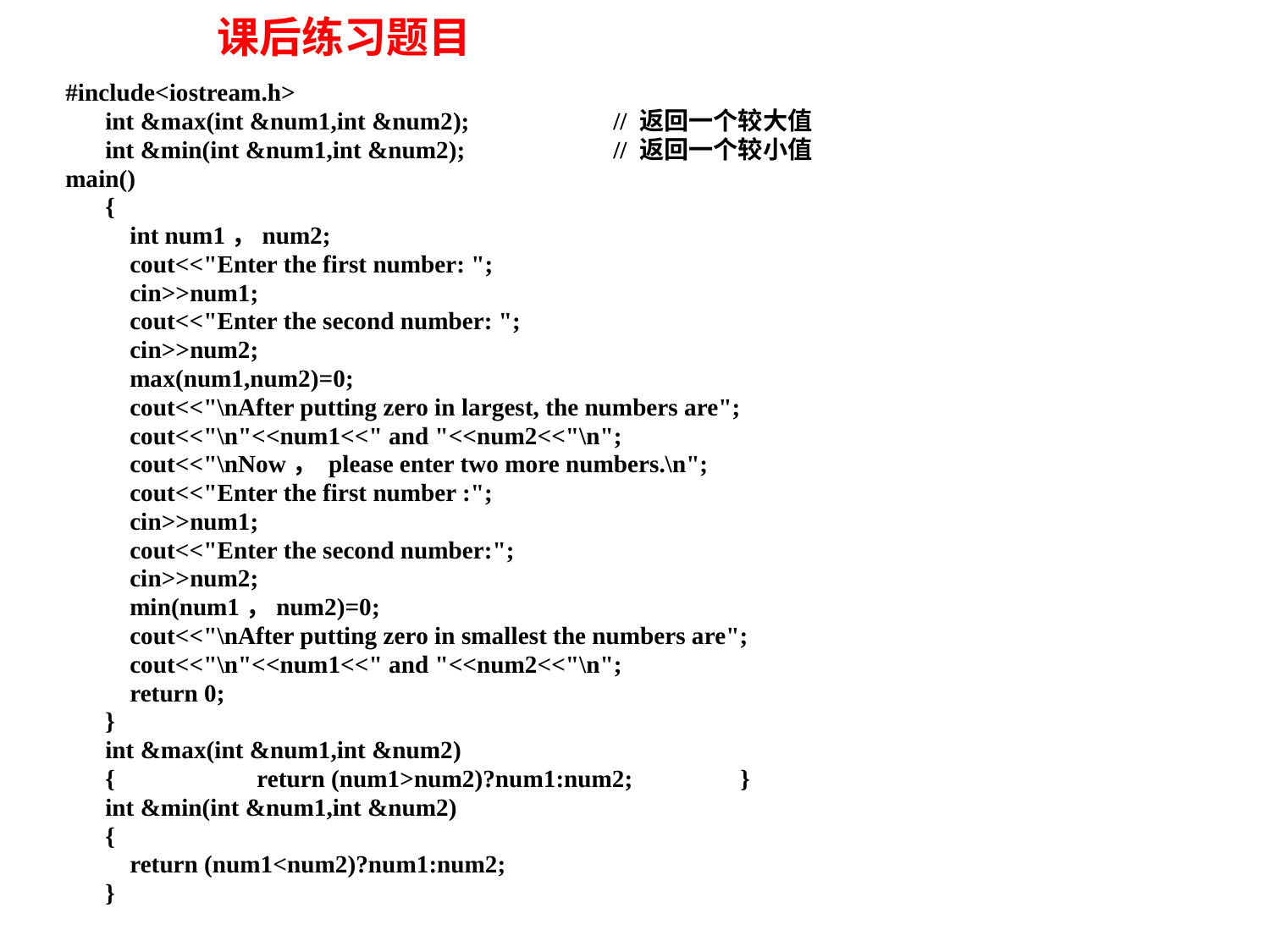

课后练习题目
#include<iostream.h>
	int &max(int &num1,int &num2);   	// 返回一个较大值
	int &min(int &num1,int &num2);	  	// 返回一个较小值
main()
	{
	    int num1，num2;
	    cout<<"Enter the first number: ";
	    cin>>num1;
	    cout<<"Enter the second number: ";
	    cin>>num2;
	    max(num1,num2)=0;
	    cout<<"\nAfter putting zero in largest, the numbers are";
	    cout<<"\n"<<num1<<" and "<<num2<<"\n";
	    cout<<"\nNow， please enter two more numbers.\n";
	    cout<<"Enter the first number :";
	    cin>>num1;
	    cout<<"Enter the second number:";
	    cin>>num2;
	    min(num1，num2)=0;
	    cout<<"\nAfter putting zero in smallest the numbers are";
	    cout<<"\n"<<num1<<" and "<<num2<<"\n";
	    return 0;
	}
	int &max(int &num1,int &num2)
	{ 	    return (num1>num2)?num1:num2;	}
	int &min(int &num1,int &num2)
	{
	    return (num1<num2)?num1:num2;
	}